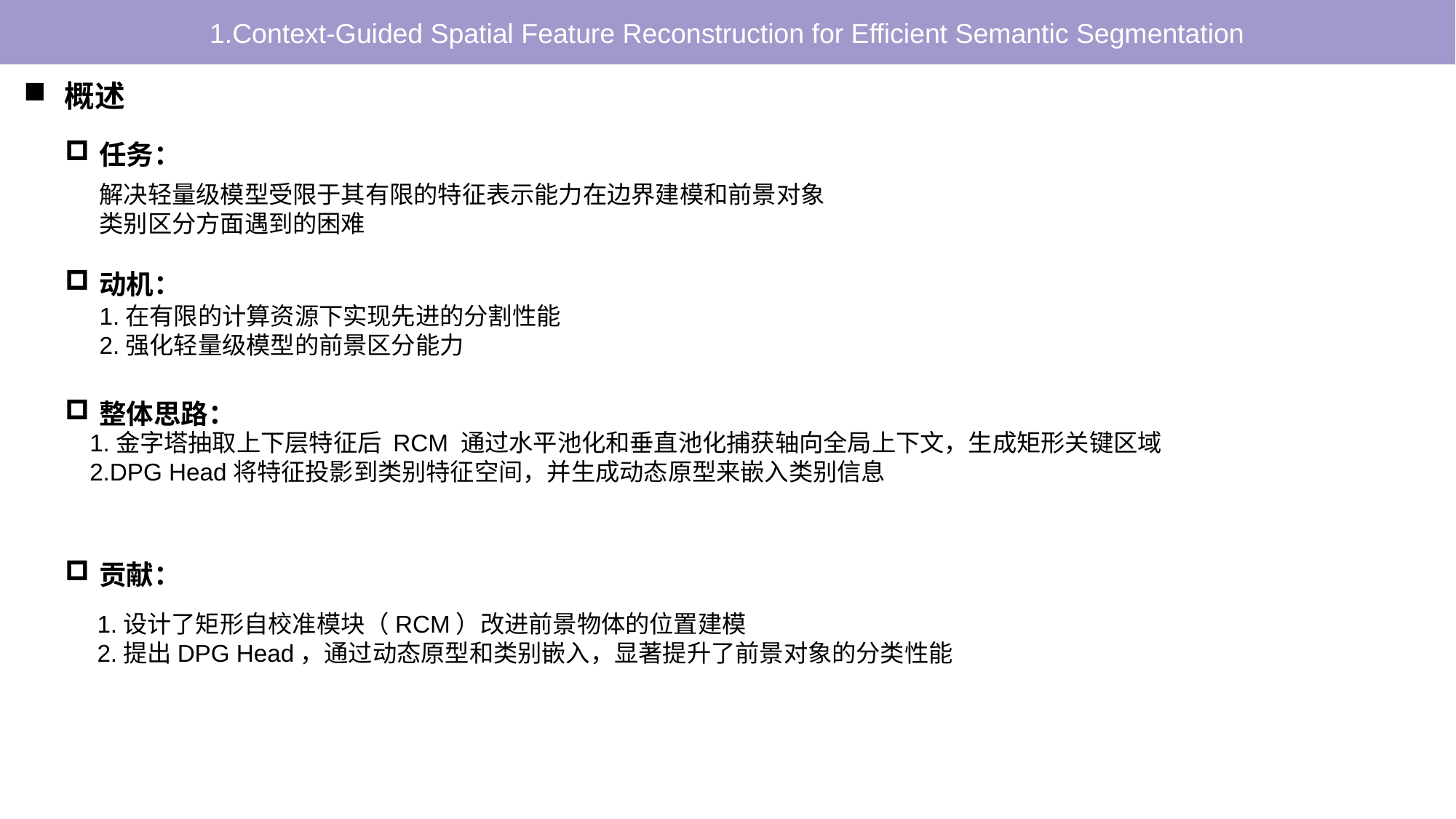

1.Context-Guided Spatial Feature Reconstruction for Efficient Semantic Segmentation
概述
任务：

解决轻量级模型受限于其有限的特征表示能力在边界建模和前景对象
类别区分方面遇到的困难

动机：
1.在有限的计算资源下实现先进的分割性能
2.强化轻量级模型的前景区分能力

整体思路：
1.金字塔抽取上下层特征后 RCM 通过水平池化和垂直池化捕获轴向全局上下文，生成矩形关键区域
2.DPG Head将特征投影到类别特征空间，并生成动态原型来嵌入类别信息
贡献：
1.设计了矩形自校准模块（RCM）改进前景物体的位置建模
2.提出DPG Head，通过动态原型和类别嵌入，显著提升了前景对象的分类性能